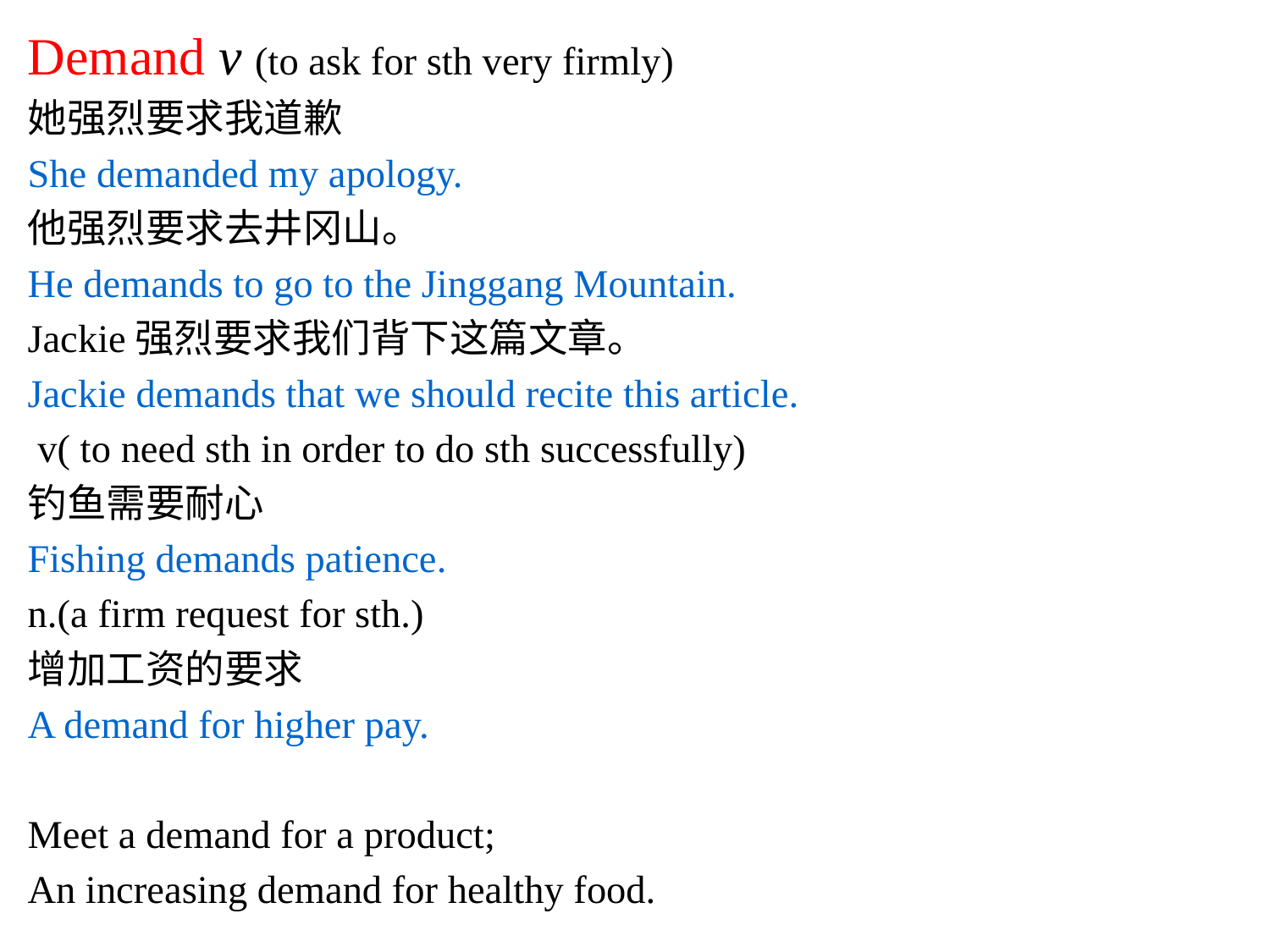

Demand v (to ask for sth very firmly)
她强烈要求我道歉
She demanded my apology.
他强烈要求去井冈山。
He demands to go to the Jinggang Mountain.
Jackie强烈要求我们背下这篇文章。
Jackie demands that we should recite this article.
 v( to need sth in order to do sth successfully)
钓鱼需要耐心
Fishing demands patience.
n.(a firm request for sth.)
增加工资的要求
A demand for higher pay.

Meet a demand for a product;
An increasing demand for healthy food.